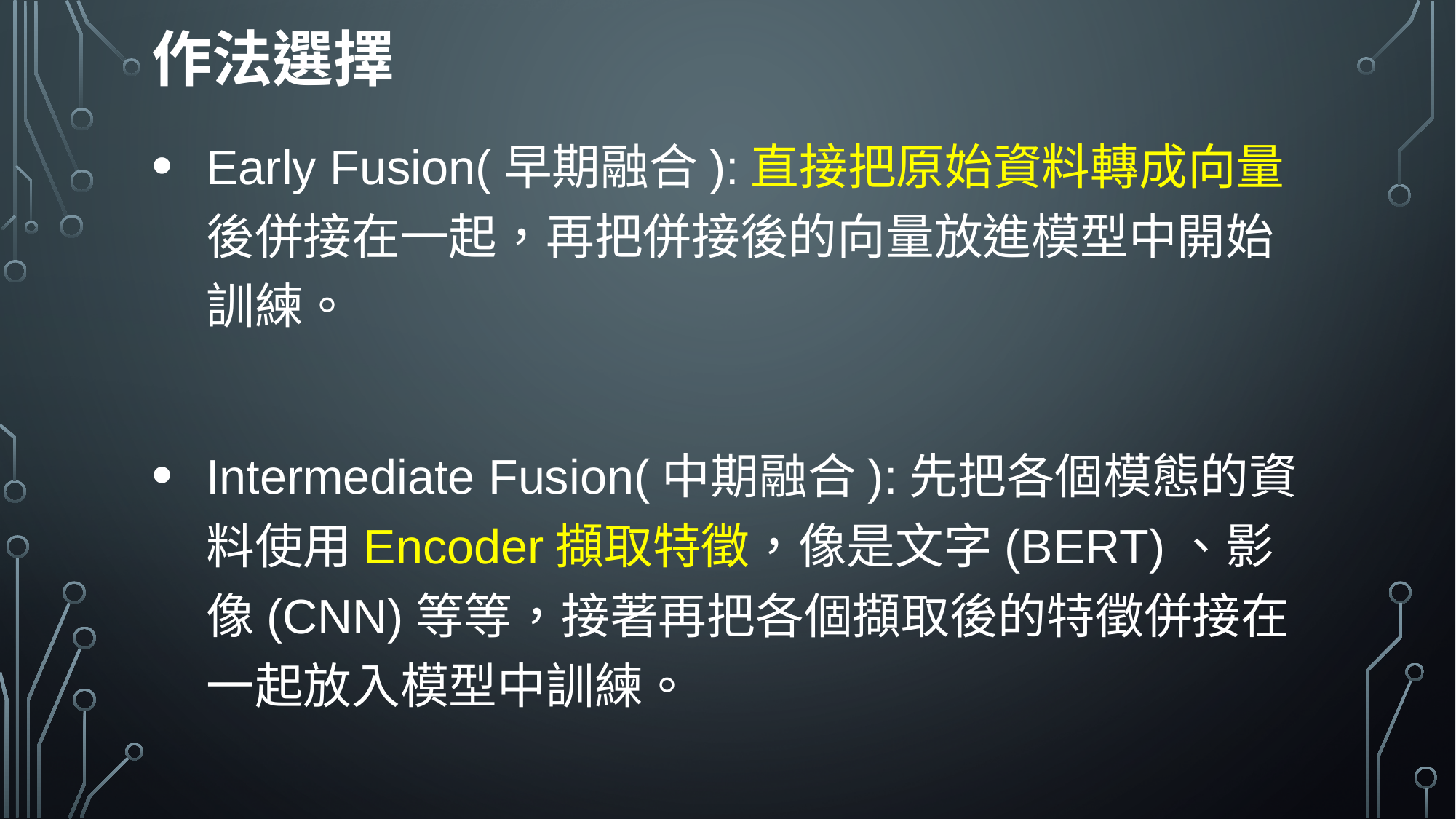

作法選擇
Early Fusion(早期融合):直接把原始資料轉成向量後併接在一起，再把併接後的向量放進模型中開始訓練。

Intermediate Fusion(中期融合):先把各個模態的資料使用Encoder擷取特徵，像是文字(BERT)、影像(CNN)等等，接著再把各個擷取後的特徵併接在一起放入模型中訓練。